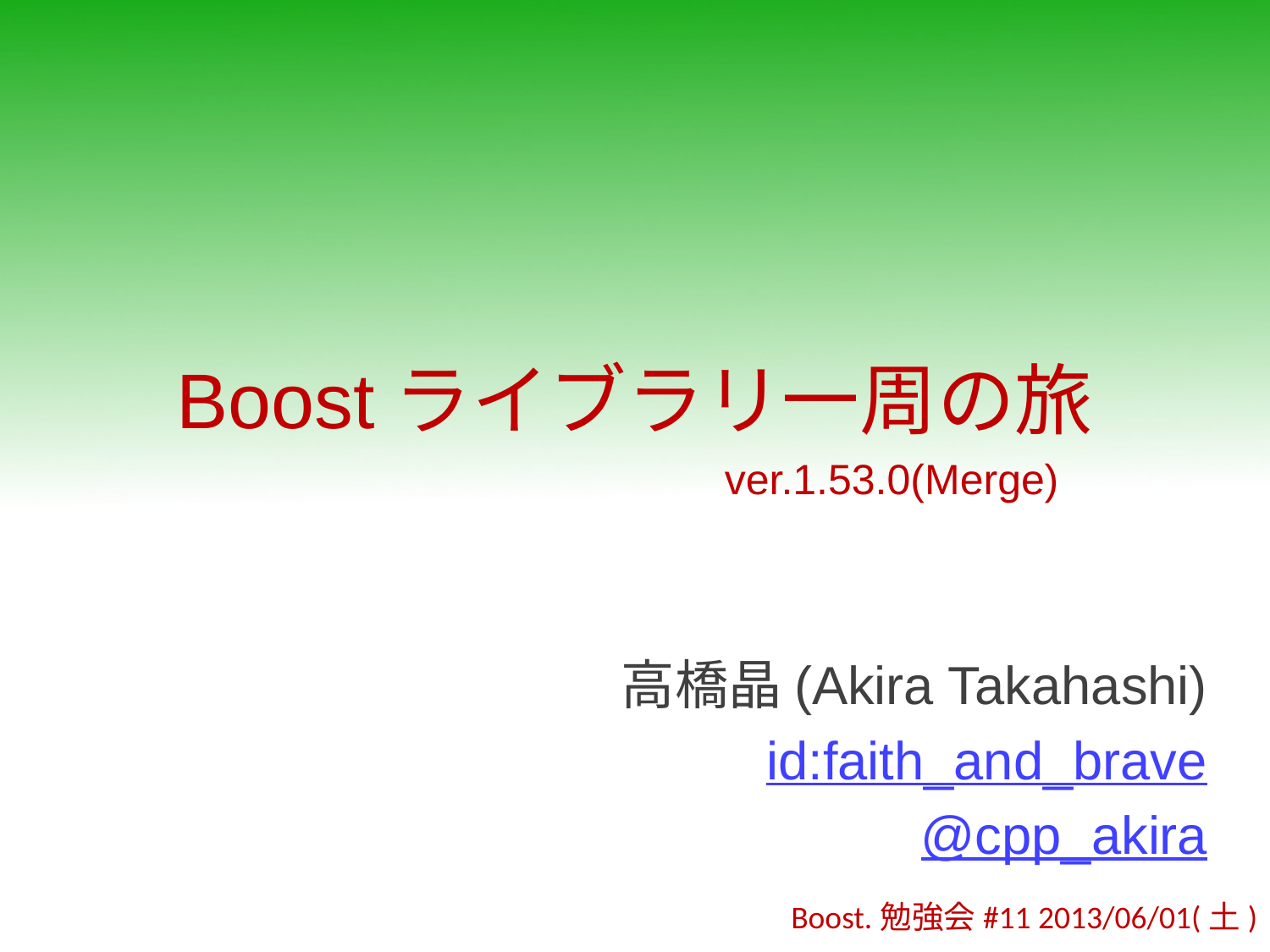

# Boostライブラリ一周の旅
ver.1.53.0(Merge)
高橋晶(Akira Takahashi)
id:faith_and_brave
@cpp_akira
Boost.勉強会#11 2013/06/01(土)